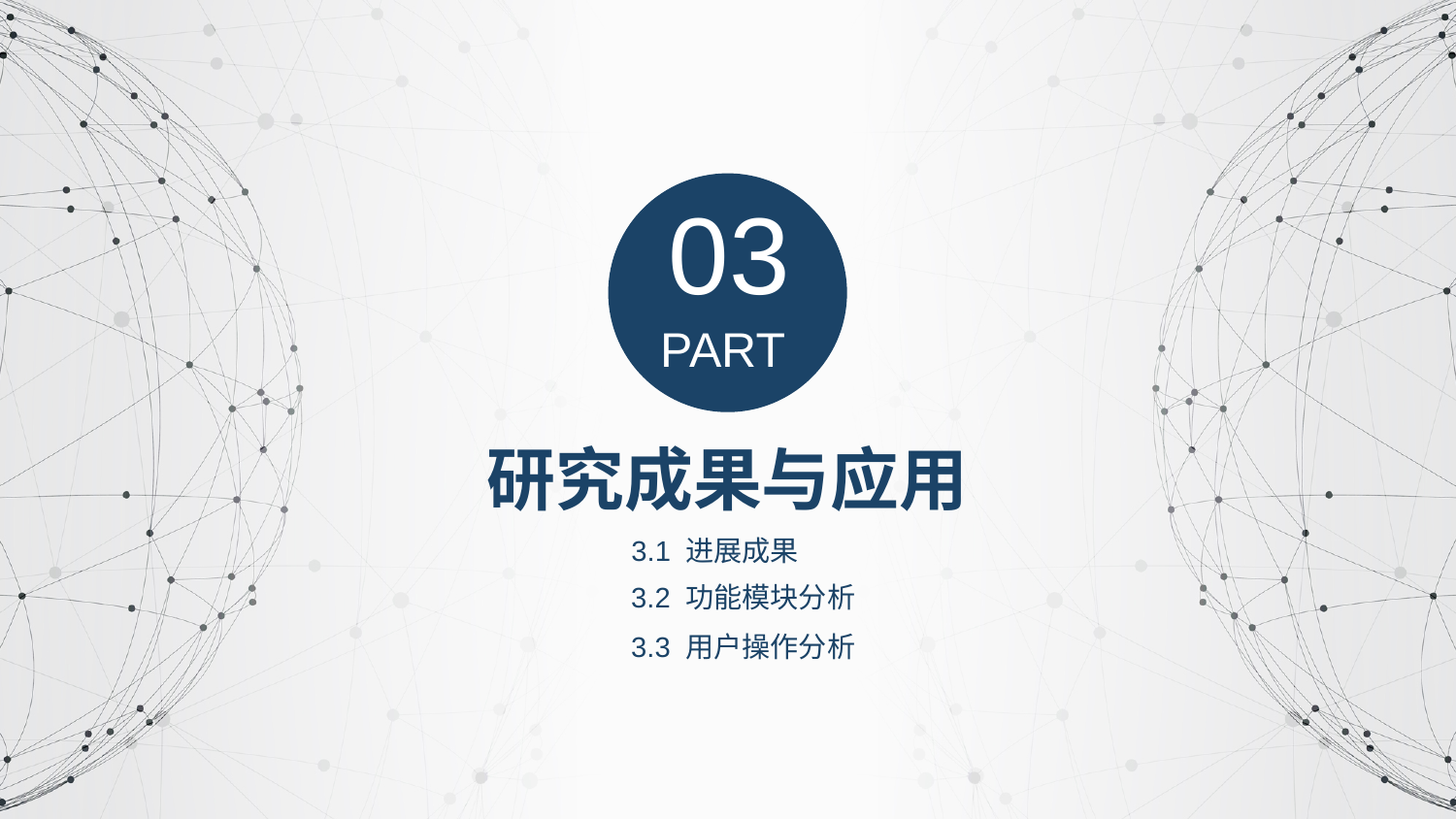

03
PART
研究成果与应用
3.1 进展成果
3.2 功能模块分析
3.3 用户操作分析